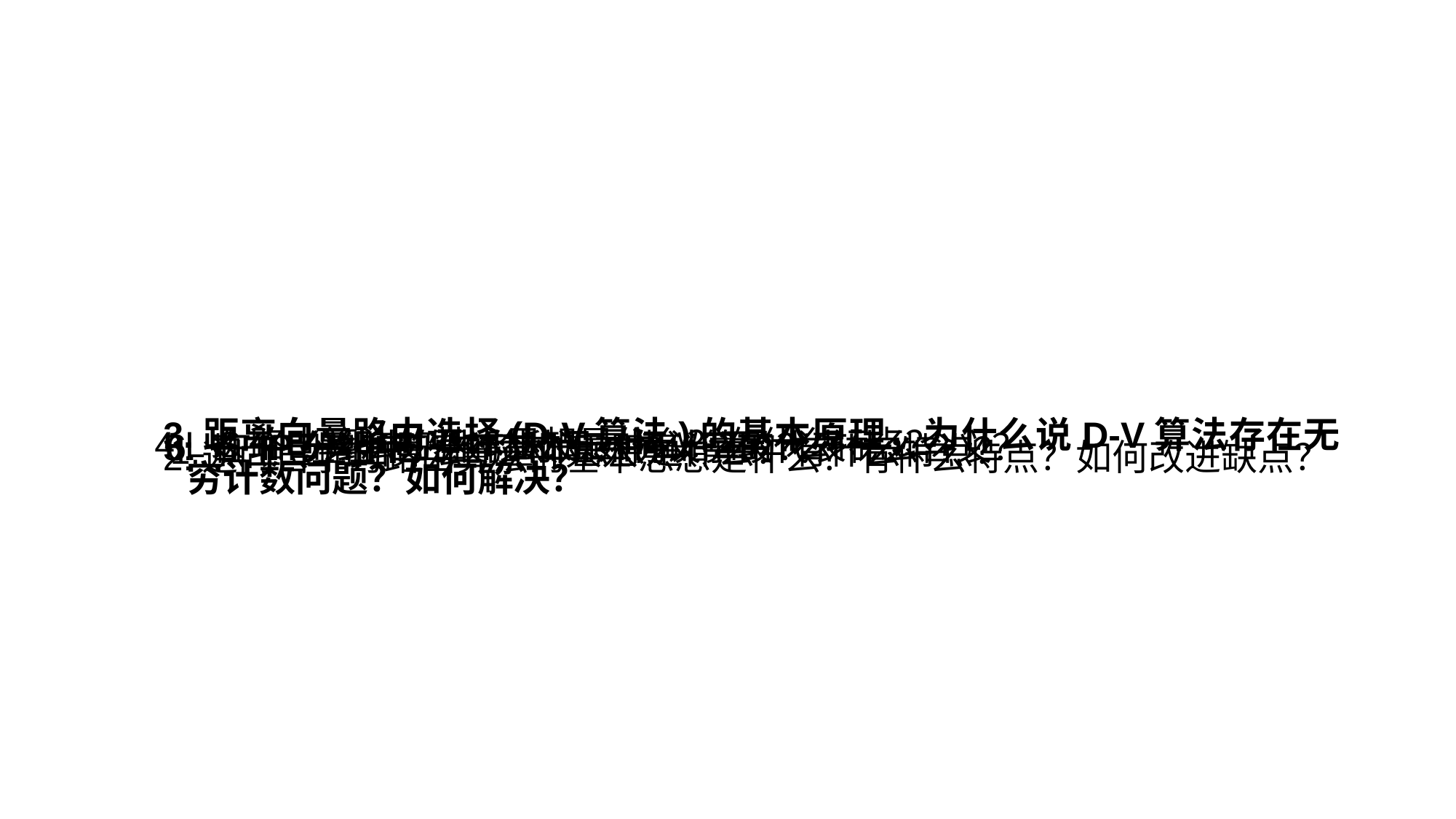

3.距离向量路由选择(D-V算法)的基本原理，为什么说D-V算法存在无穷计数问题？如何解决？
4.L-S路由算法的基本思想是什么？有什么特点？
5. 在IP分组中，生存时间、协议字段代表什么含义？
6. 在IP分组中的校验和是如何计算的？
1.热土豆路由算法的基本思想是什么？有什么特点？
2.逆向自学习路由算法的基本思想是什么？有什么特点？如何改进缺点？